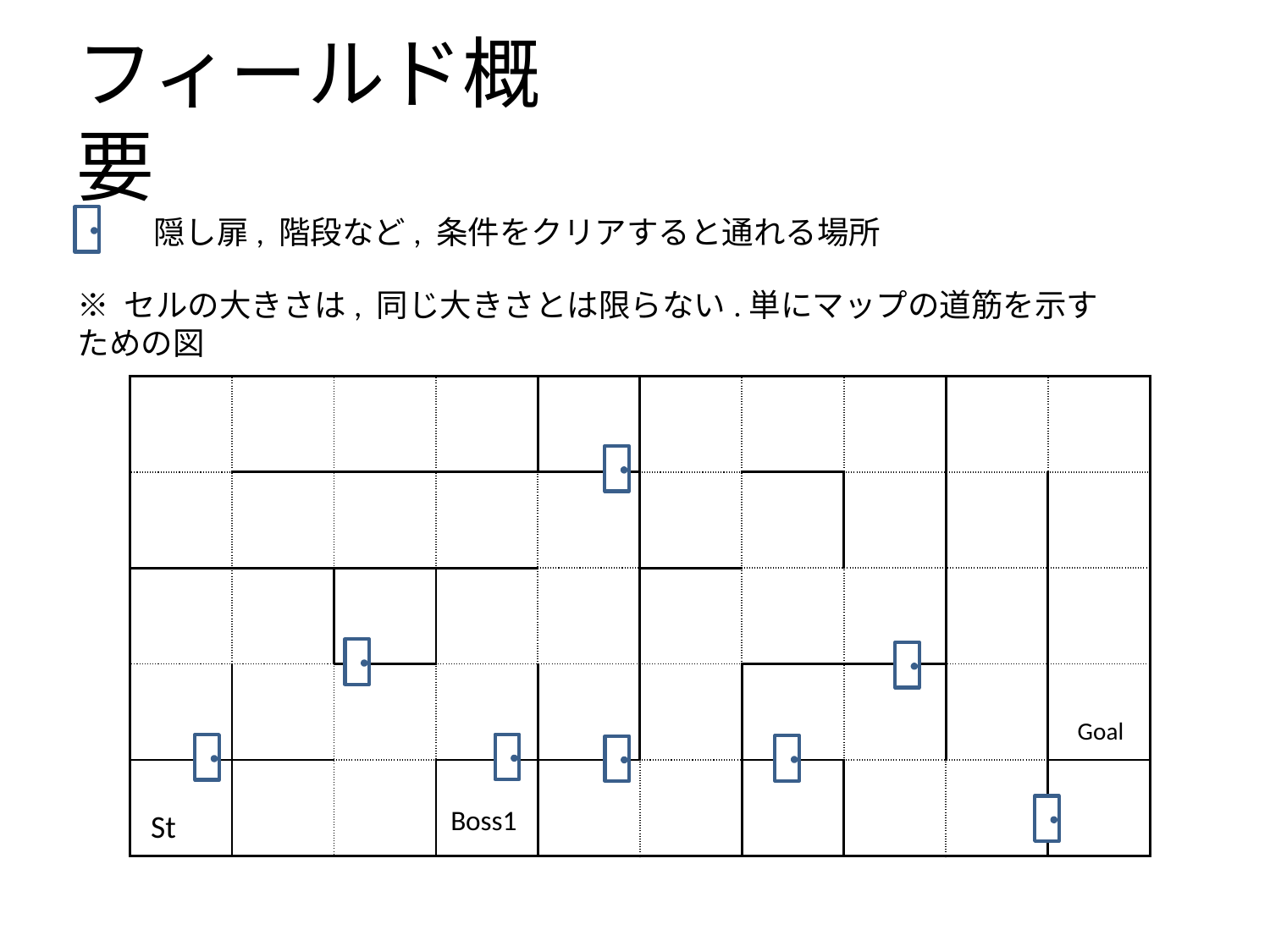

# フィールド概要

隠し扉, 階段など, 条件をクリアすると通れる場所
※ セルの大きさは, 同じ大きさとは限らない.単にマップの道筋を示すための図
|  |  |  |  |  |  |  |  |  |  |
| --- | --- | --- | --- | --- | --- | --- | --- | --- | --- |
|  |  |  |  |  |  |  |  |  |  |
|  |  |  |  |  |  |  |  |  |  |
|  |  |  |  |  |  |  |  |  |  |
|  |  |  |  |  |  |  |  |  |  |

Goal

Boss1

St